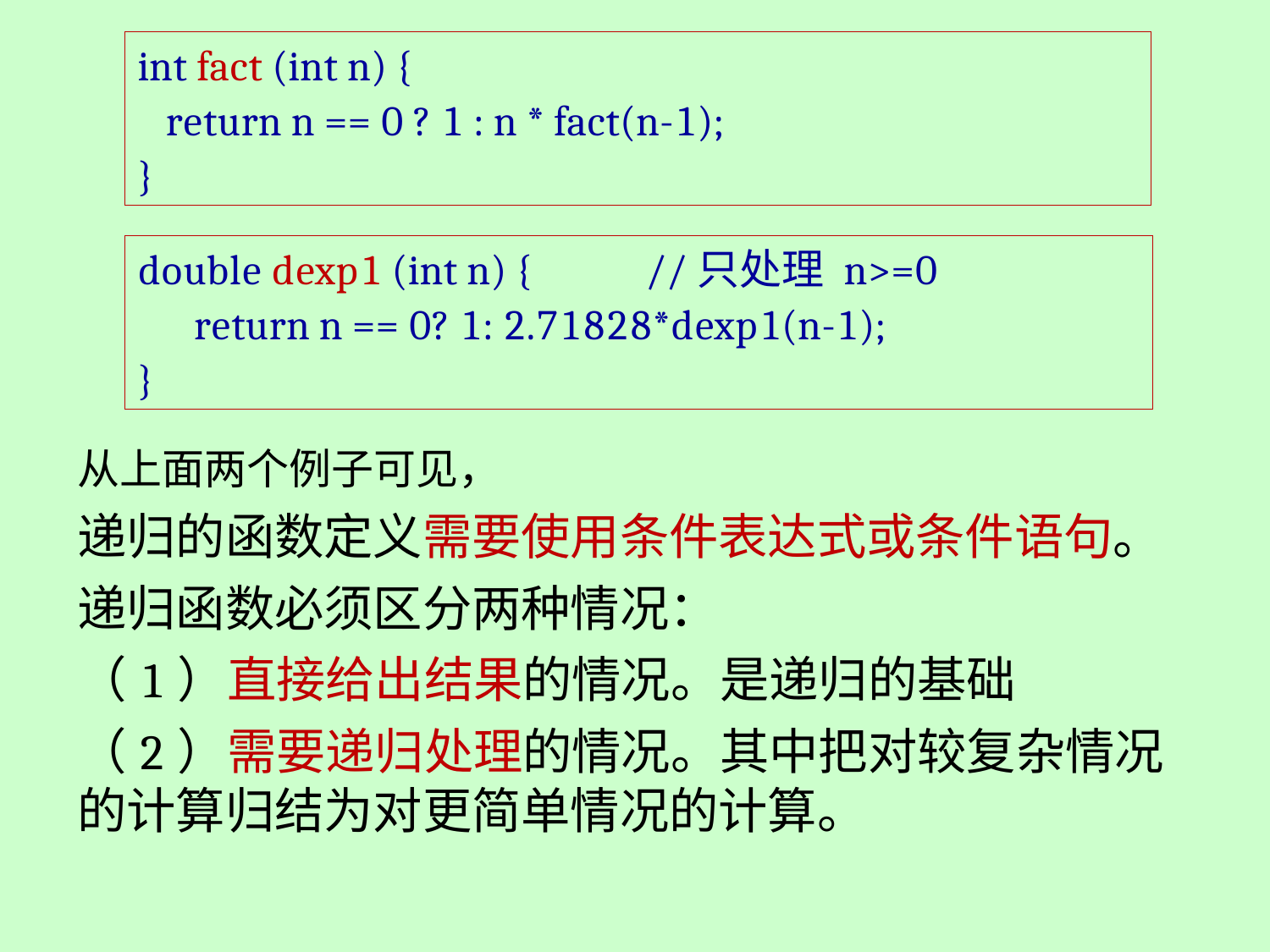

int fact (int n) {
   return n == 0 ? 1 : n * fact(n-1);
}
double dexp1 (int n) {	//只处理 n>=0
      return n == 0? 1: 2.71828*dexp1(n-1);
}
从上面两个例子可见，
递归的函数定义需要使用条件表达式或条件语句。
递归函数必须区分两种情况：
（1）直接给出结果的情况。是递归的基础
（2）需要递归处理的情况。其中把对较复杂情况的计算归结为对更简单情况的计算。
92